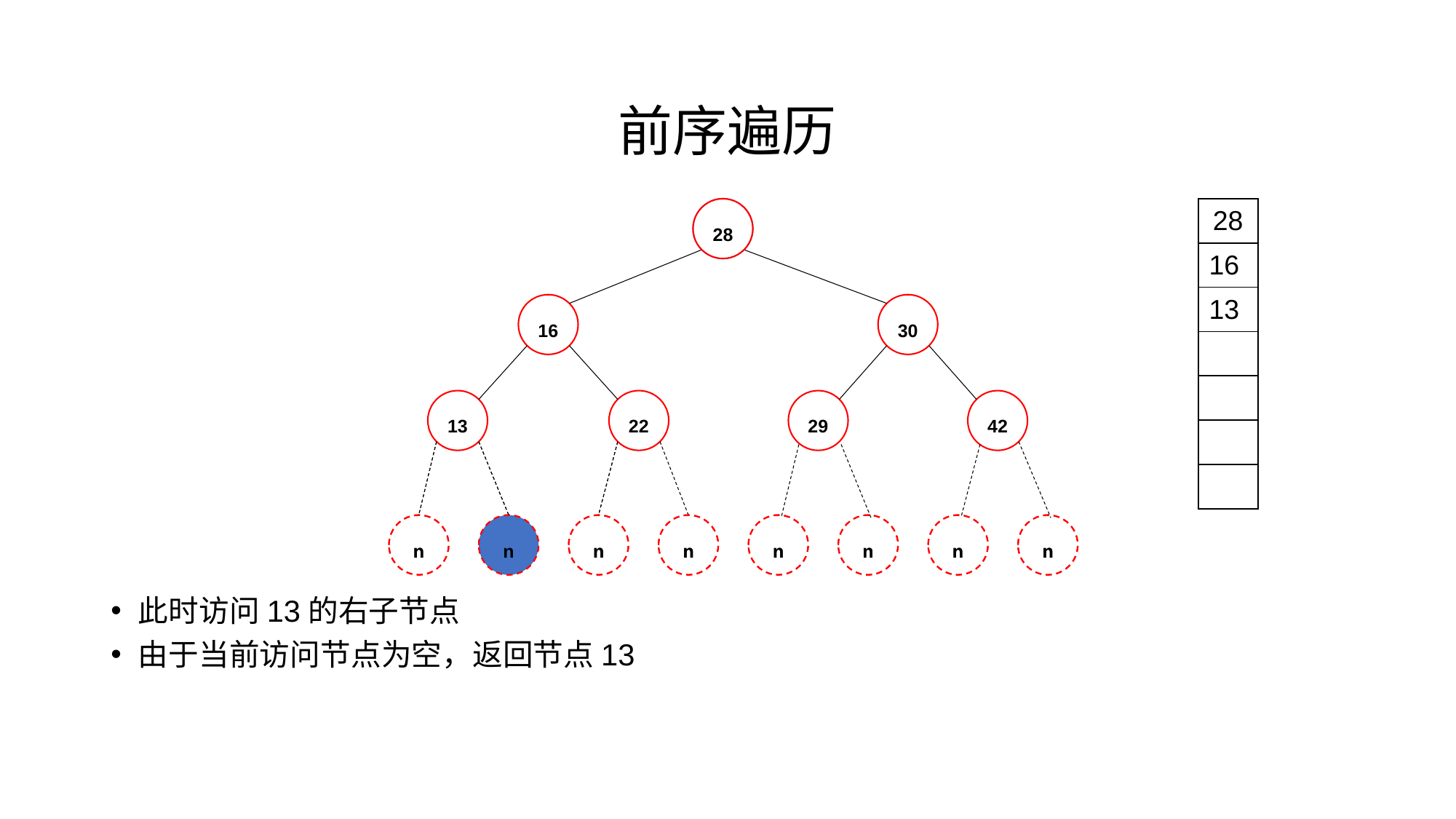

# 前序遍历
28
16
30
13
22
29
42
28
28
| 28 |
| --- |
| 16 |
| 13 |
|  |
|  |
|  |
|  |
n
n
n
n
n
n
n
n
n
n
n
n
n
n
n
n
此时访问13的右子节点
由于当前访问节点为空，返回节点13